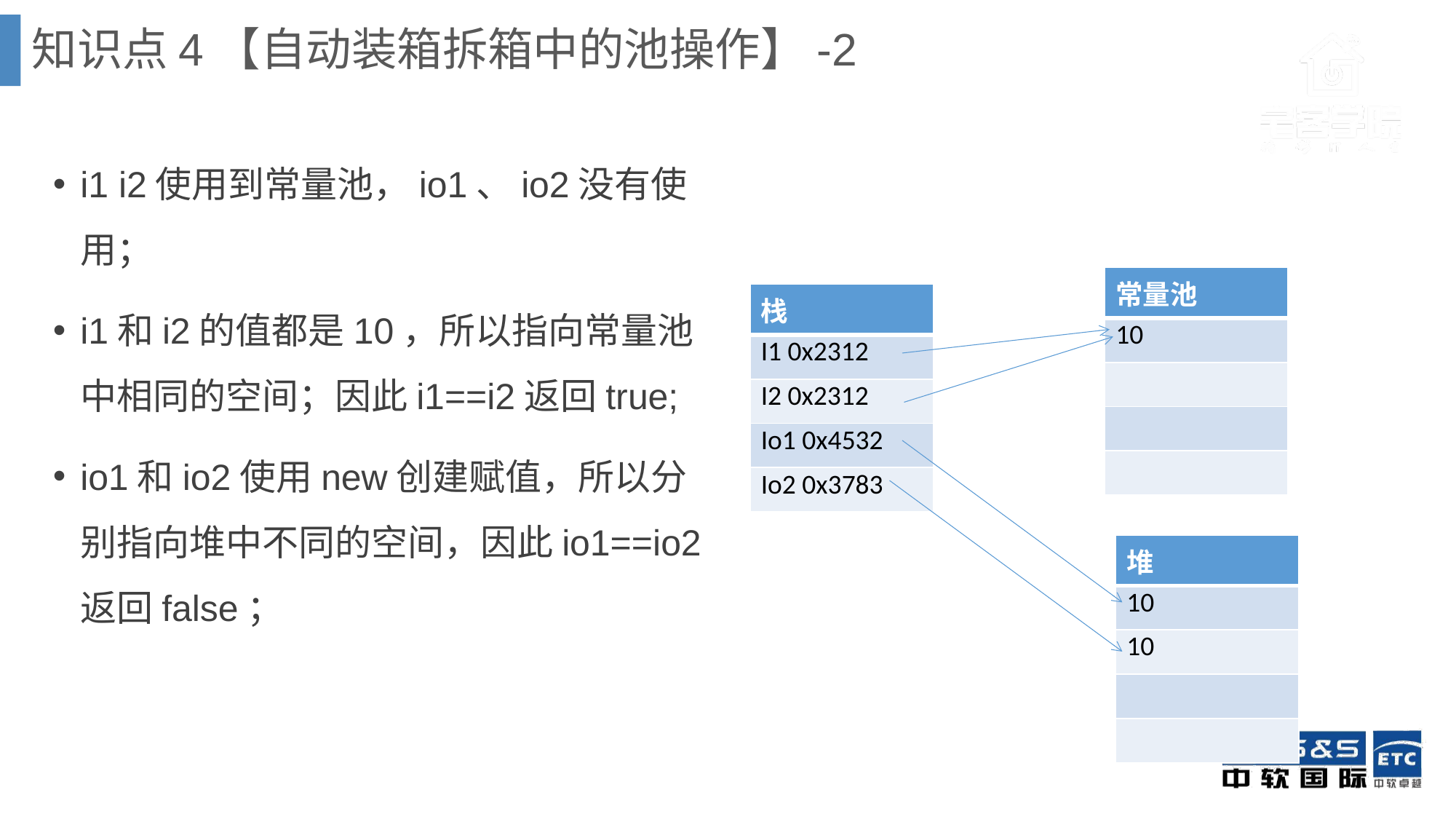

知识点4【自动装箱拆箱中的池操作】-2
i1 i2使用到常量池，io1、io2没有使用；
i1和i2的值都是10，所以指向常量池中相同的空间；因此i1==i2返回true;
io1和io2使用new创建赋值，所以分别指向堆中不同的空间，因此io1==io2返回false；
| 常量池 |
| --- |
| 10 |
|  |
|  |
|  |
| 栈 |
| --- |
| I1 0x2312 |
| I2 0x2312 |
| Io1 0x4532 |
| Io2 0x3783 |
| 堆 |
| --- |
| 10 |
| 10 |
|  |
|  |